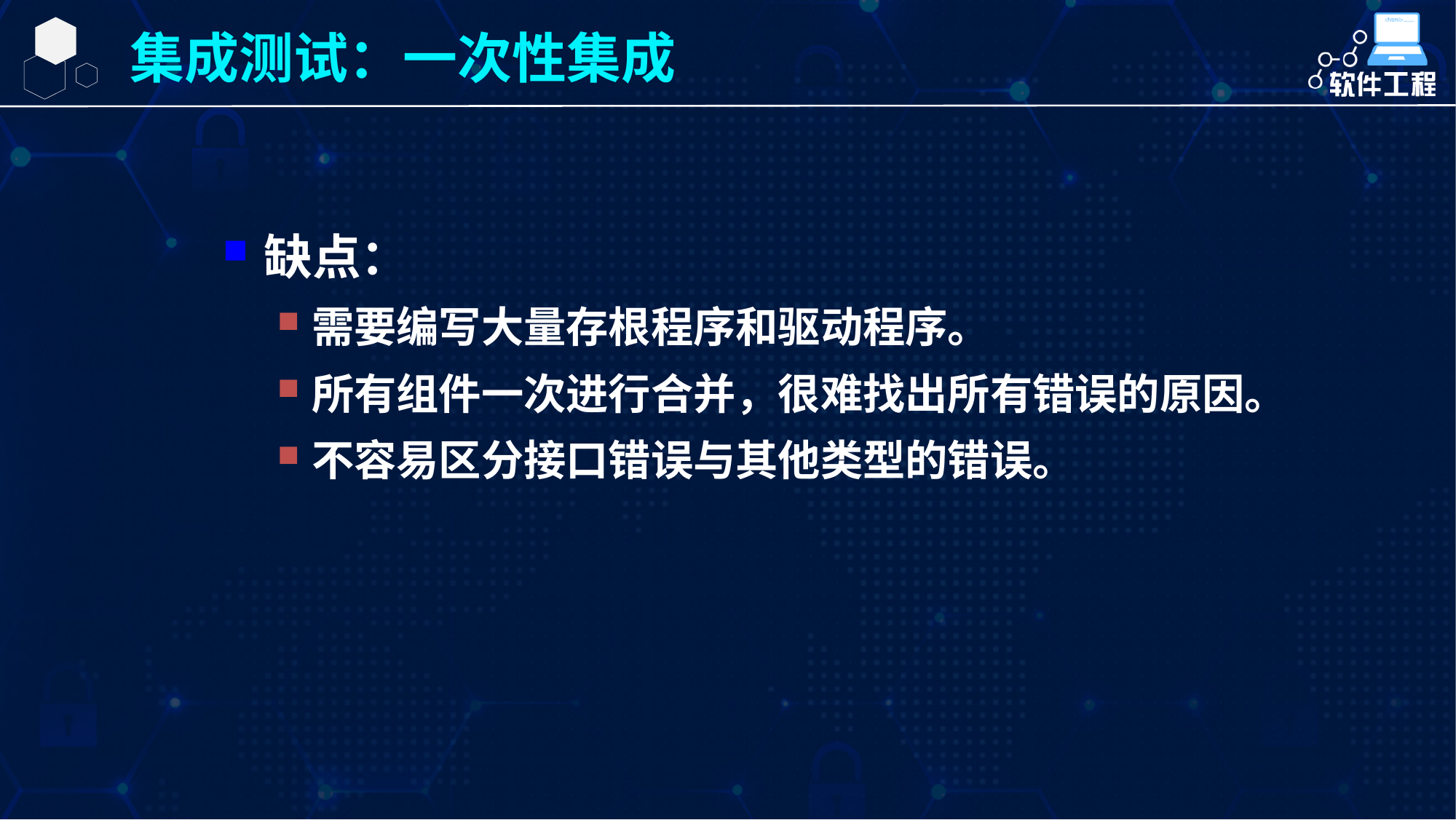

集成测试：一次性集成
缺点：
需要编写大量存根程序和驱动程序。
所有组件一次进行合并，很难找出所有错误的原因。
不容易区分接口错误与其他类型的错误。